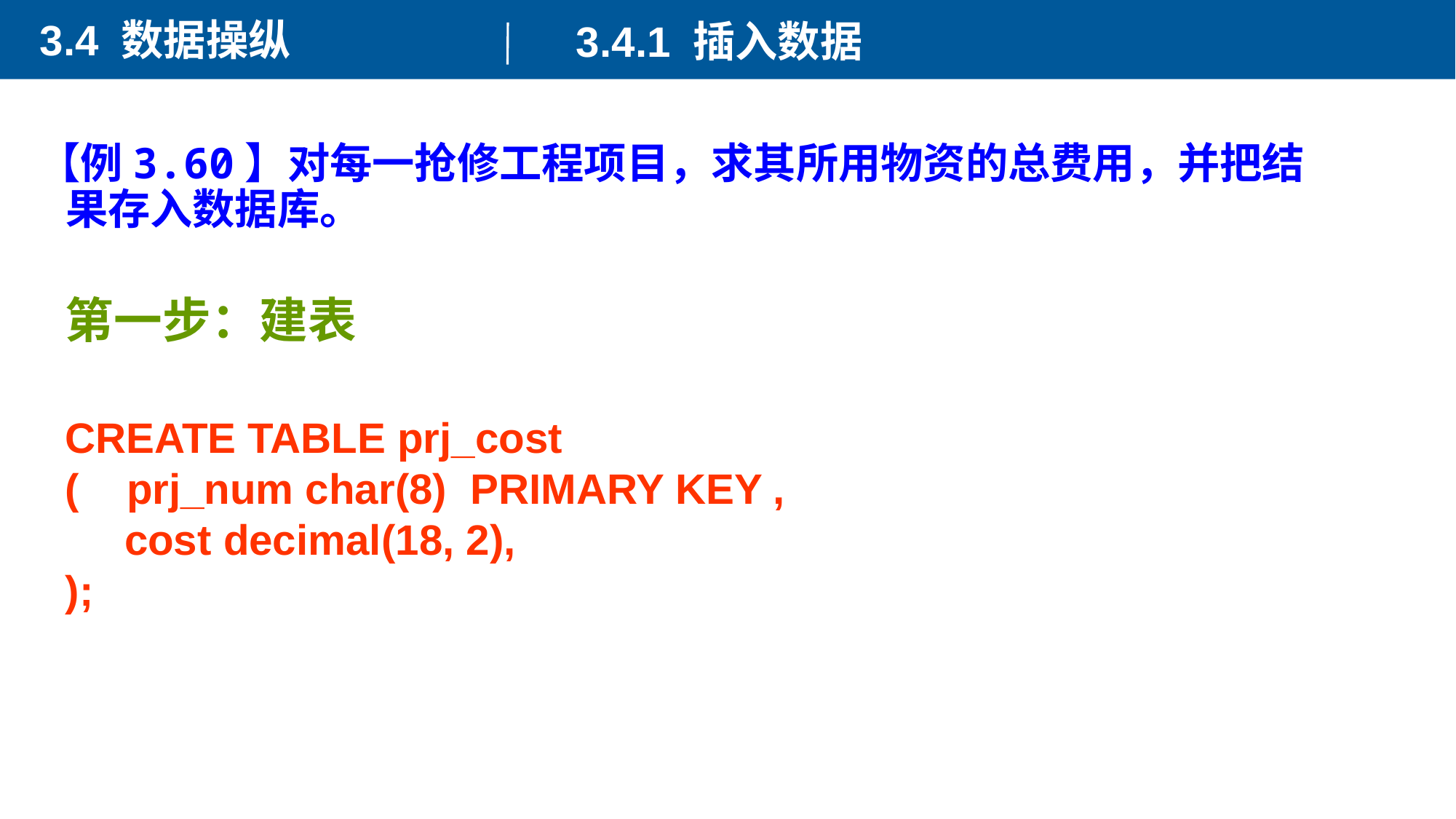

3.4 数据操纵
3.4.1 插入数据
【例3.60】对每一抢修工程项目，求其所用物资的总费用，并把结果存入数据库。
第一步：建表

CREATE TABLE prj_cost
(    prj_num char(8)  PRIMARY KEY ,
     cost decimal(18, 2),
);